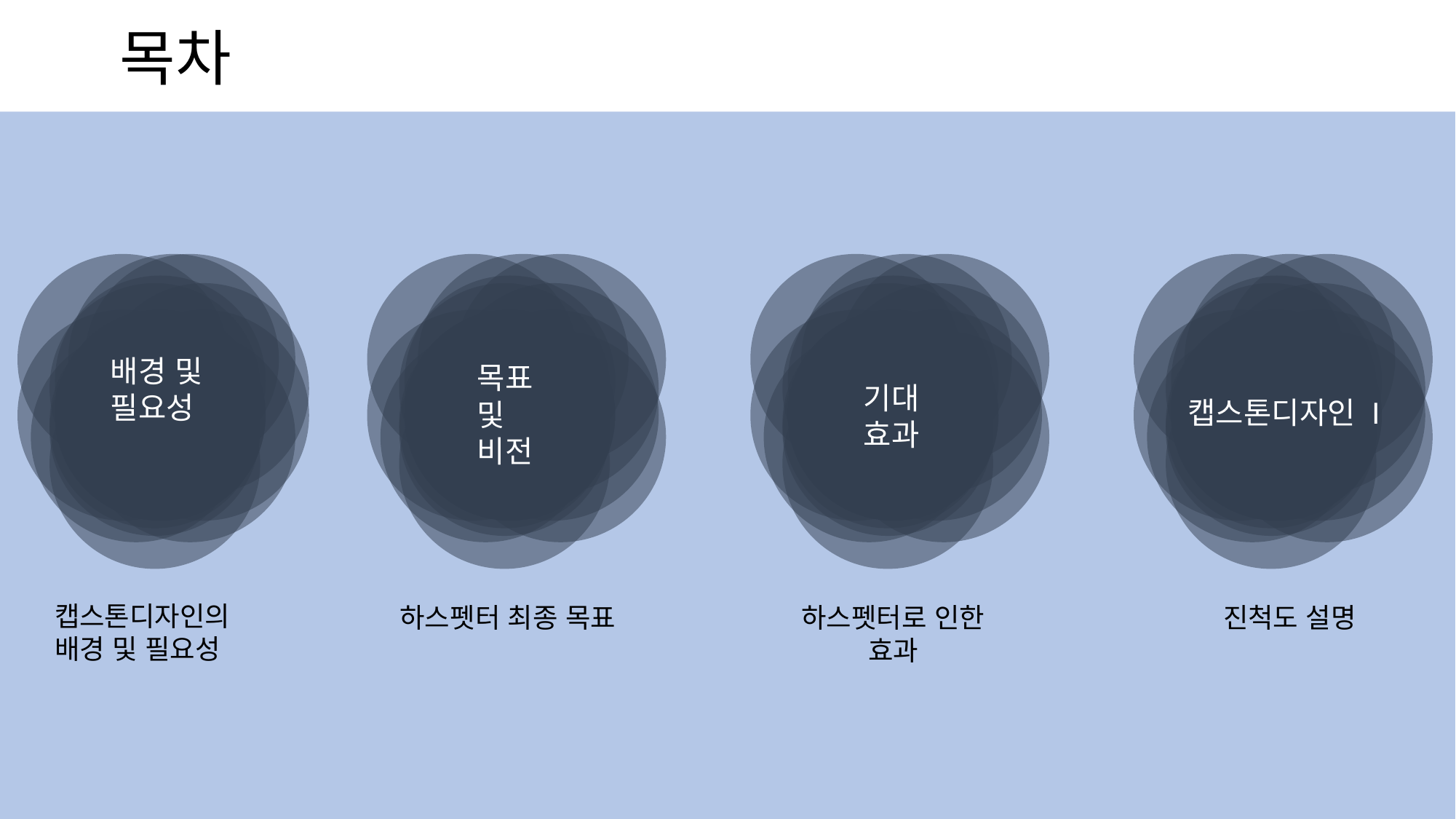

목차

배경 및
필요성
목표
및 비전

기대효과
캡스톤디자인 I
캡스톤디자인의
배경 및 필요성
하스펫터 최종 목표
하스펫터로 인한 효과
진척도 설명